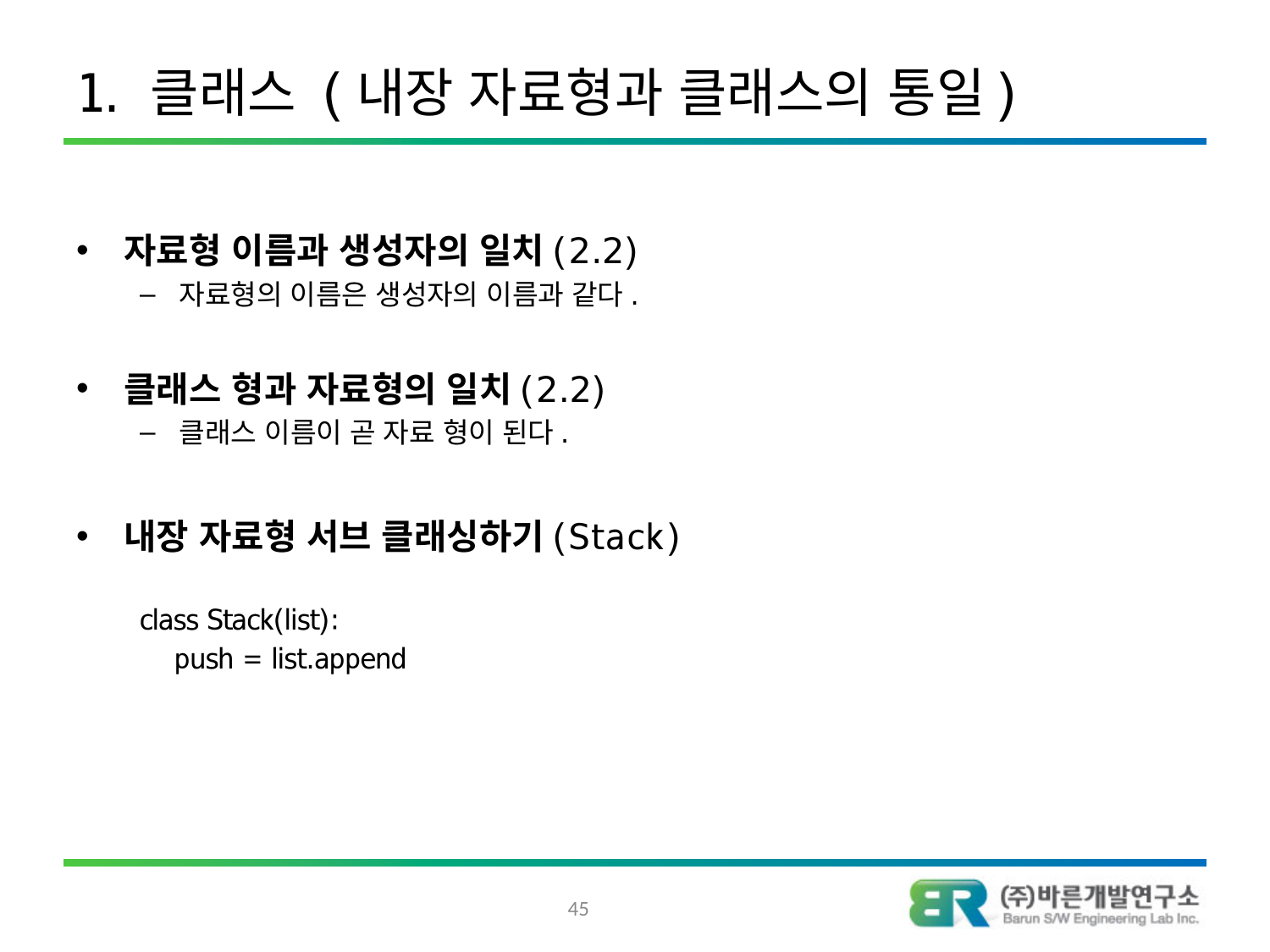

# 1. 클래스 (내장 자료형과 클래스의 통일)

자료형 이름과 생성자의 일치(2.2)
자료형의 이름은 생성자의 이름과 같다.

클래스 형과 자료형의 일치(2.2)
클래스 이름이 곧 자료 형이 된다.

내장 자료형 서브 클래싱하기(Stack)

class Stack(list):
    push = list.append

45